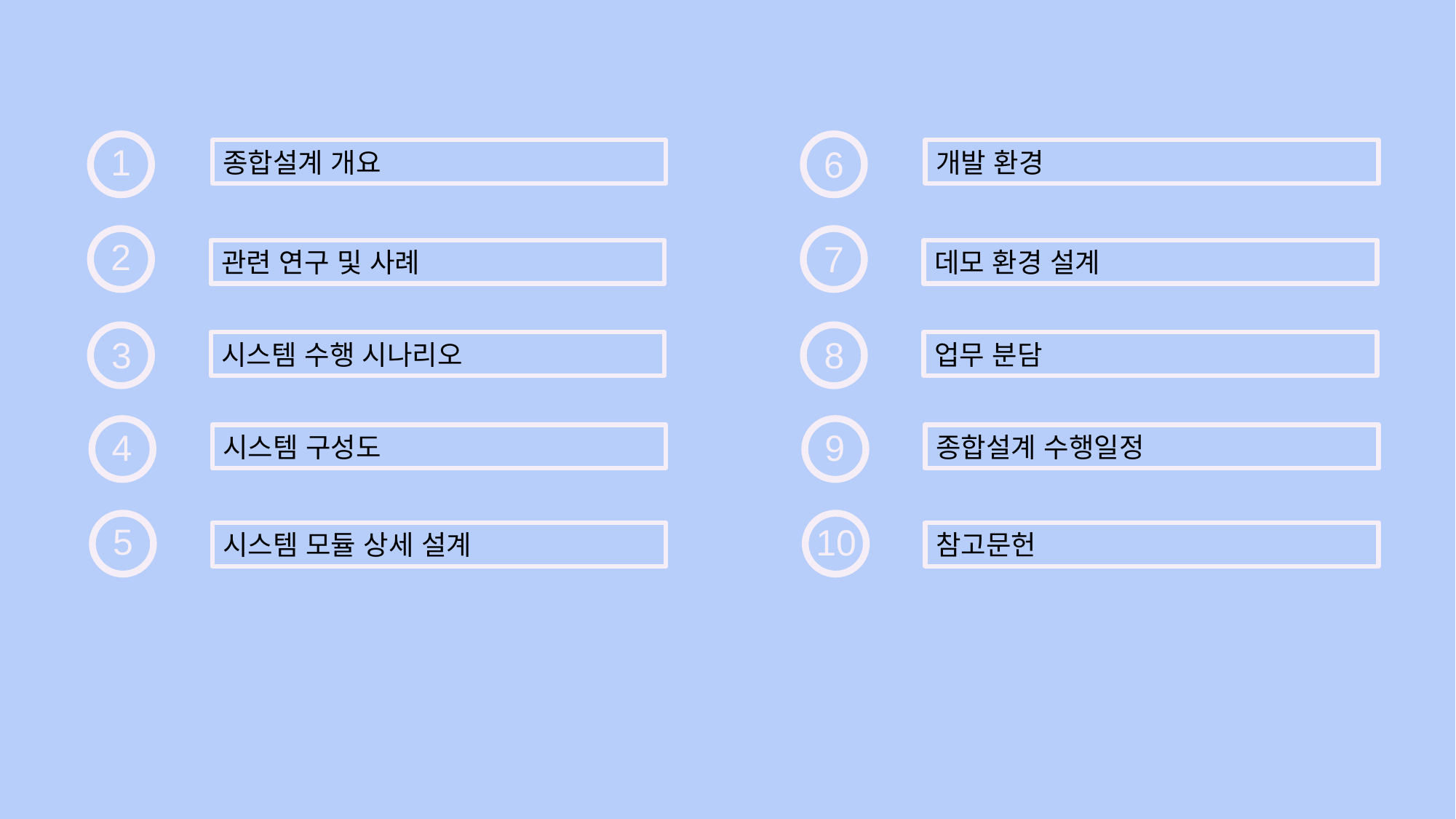

1

6
종합설계 개요
개발 환경

2

7
관련 연구 및 사례
데모 환경 설계

3

8
시스템 수행 시나리오
업무 분담

4

9
시스템 구성도
종합설계 수행일정

5

10
시스템 모듈 상세 설계
참고문헌